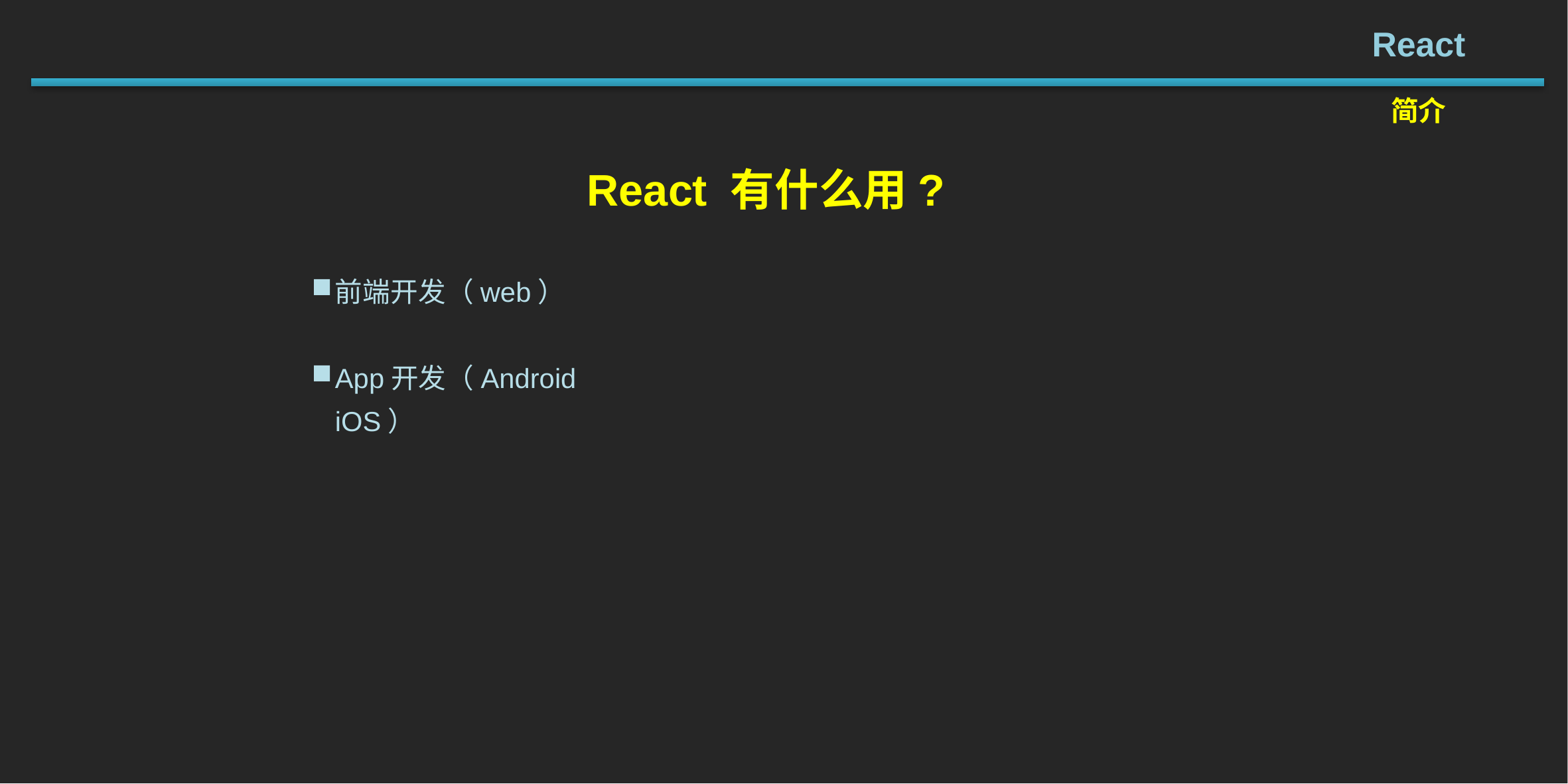

# React

简介
React 有什么用?
前端开发（web）

App开发（Android iOS）